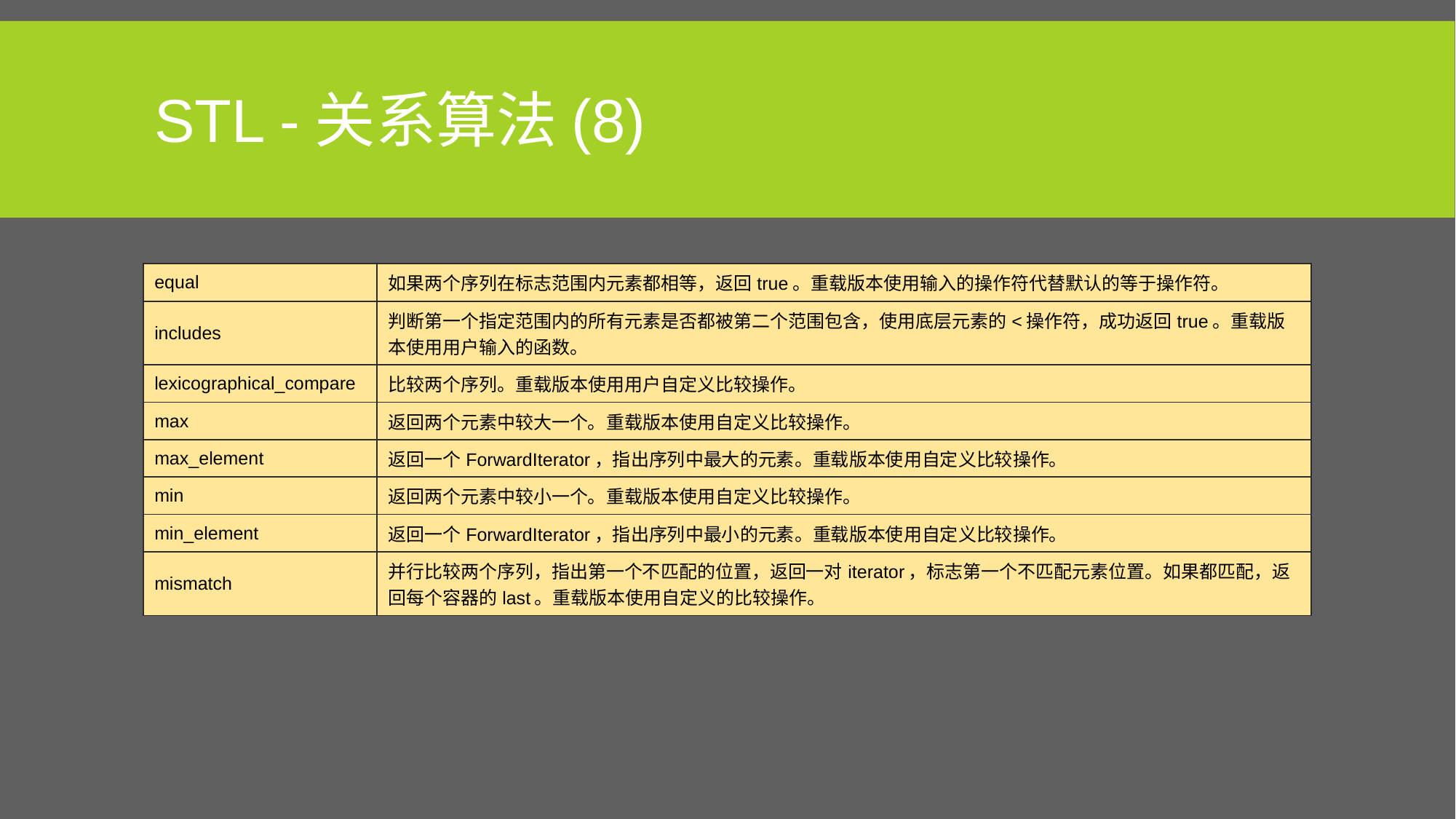

# STL -关系算法(8)
| equal | 如果两个序列在标志范围内元素都相等，返回true。重载版本使用输入的操作符代替默认的等于操作符。 |
| --- | --- |
| includes | 判断第一个指定范围内的所有元素是否都被第二个范围包含，使用底层元素的<操作符，成功返回true。重载版本使用用户输入的函数。 |
| lexicographical\_compare | 比较两个序列。重载版本使用用户自定义比较操作。 |
| max | 返回两个元素中较大一个。重载版本使用自定义比较操作。 |
| max\_element | 返回一个ForwardIterator，指出序列中最大的元素。重载版本使用自定义比较操作。 |
| min | 返回两个元素中较小一个。重载版本使用自定义比较操作。 |
| min\_element | 返回一个ForwardIterator，指出序列中最小的元素。重载版本使用自定义比较操作。 |
| mismatch | 并行比较两个序列，指出第一个不匹配的位置，返回一对iterator，标志第一个不匹配元素位置。如果都匹配，返回每个容器的last。重载版本使用自定义的比较操作。 |